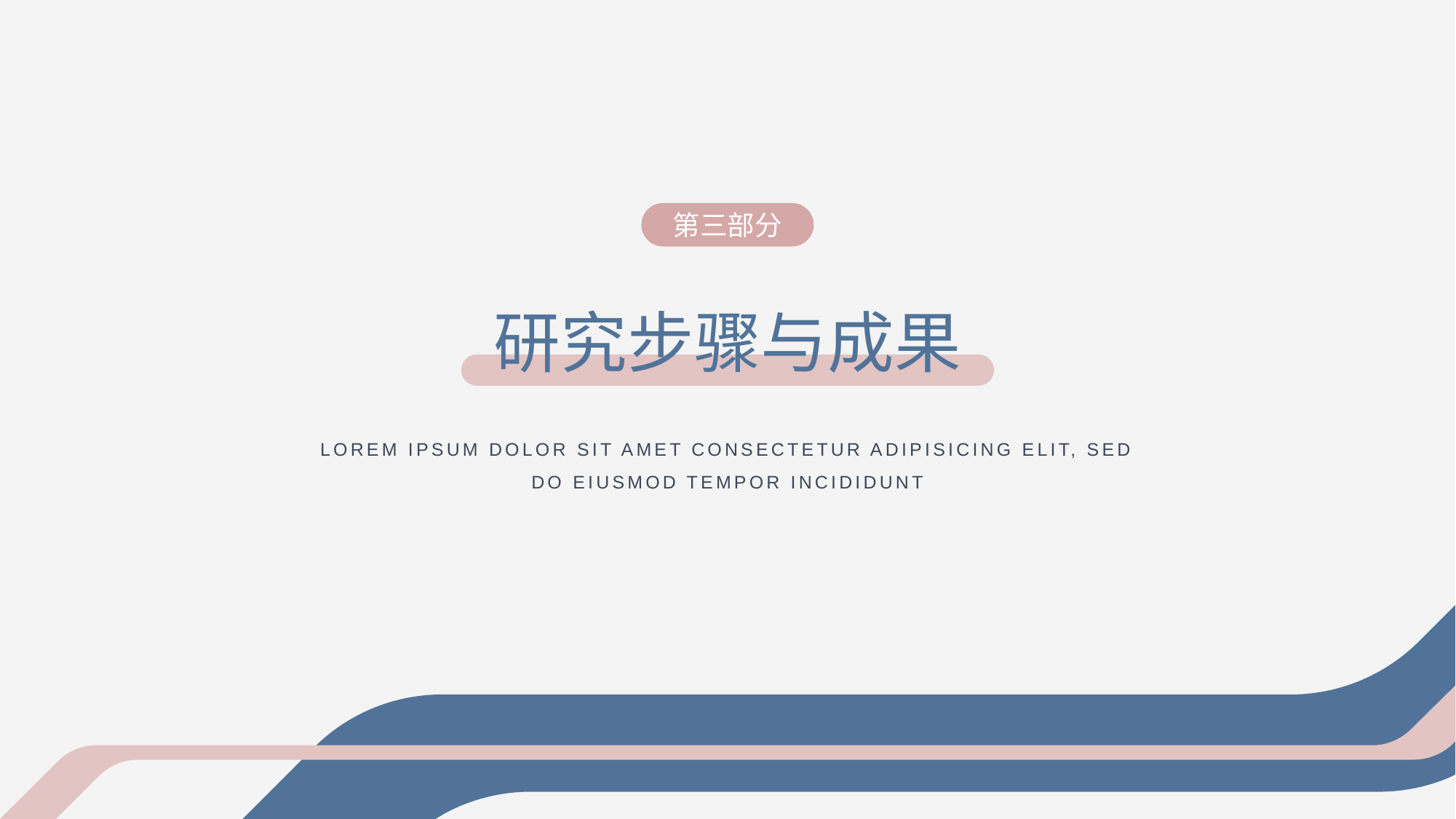

第三部分
研究步骤与成果

LOREM IPSUM DOLOR SIT AMET CONSECTETUR ADIPISICING ELIT, SED DO EIUSMOD TEMPOR INCIDIDUNT